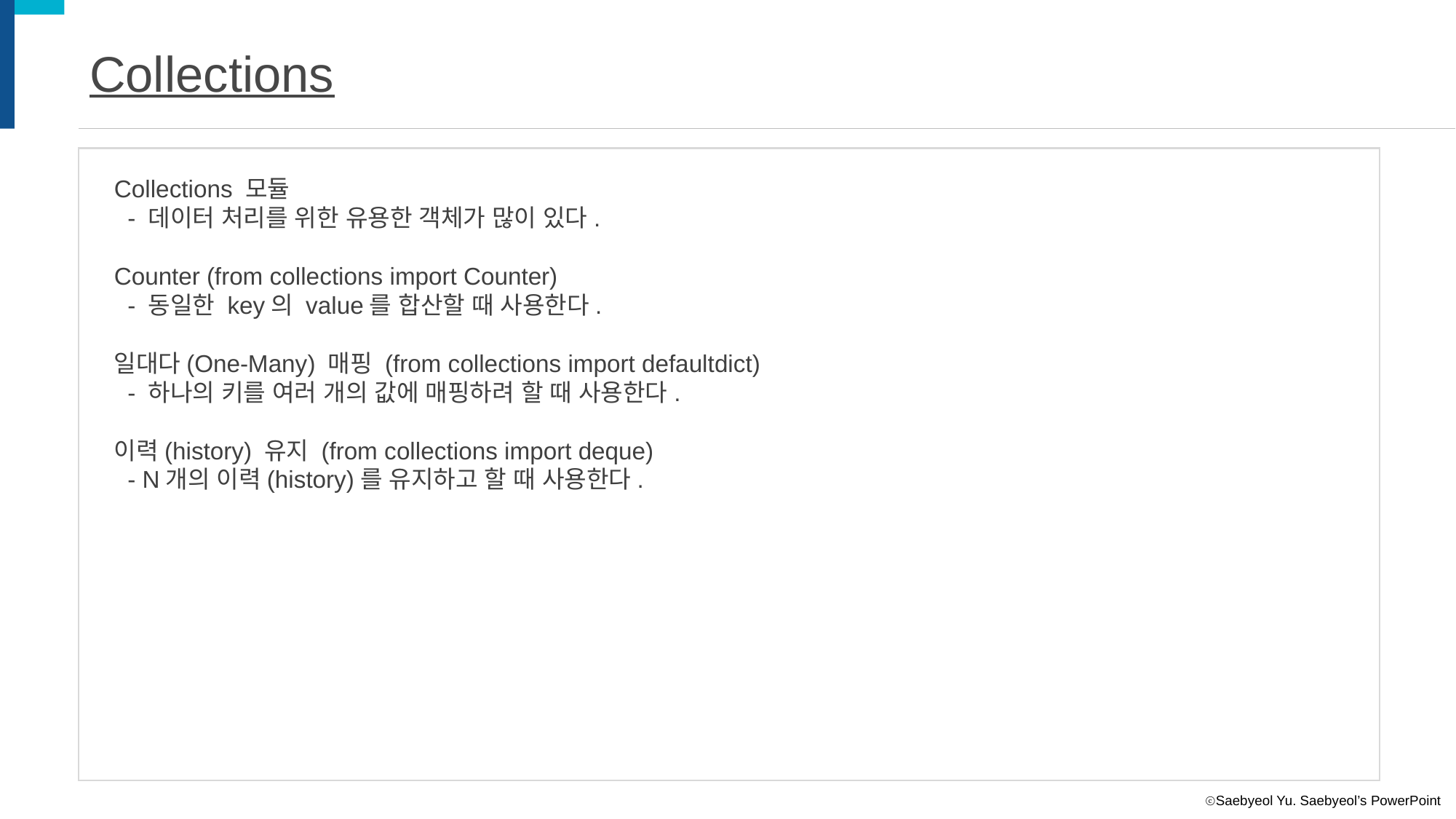

Collections

Collections 모듈
  - 데이터 처리를 위한 유용한 객체가 많이 있다.

Counter (from collections import Counter)
  - 동일한 key의 value를 합산할 때 사용한다.

일대다(One-Many) 매핑 (from collections import defaultdict)
  - 하나의 키를 여러 개의 값에 매핑하려 할 때 사용한다.

이력(history) 유지 (from collections import deque)
  - N개의 이력(history)를 유지하고 할 때 사용한다.